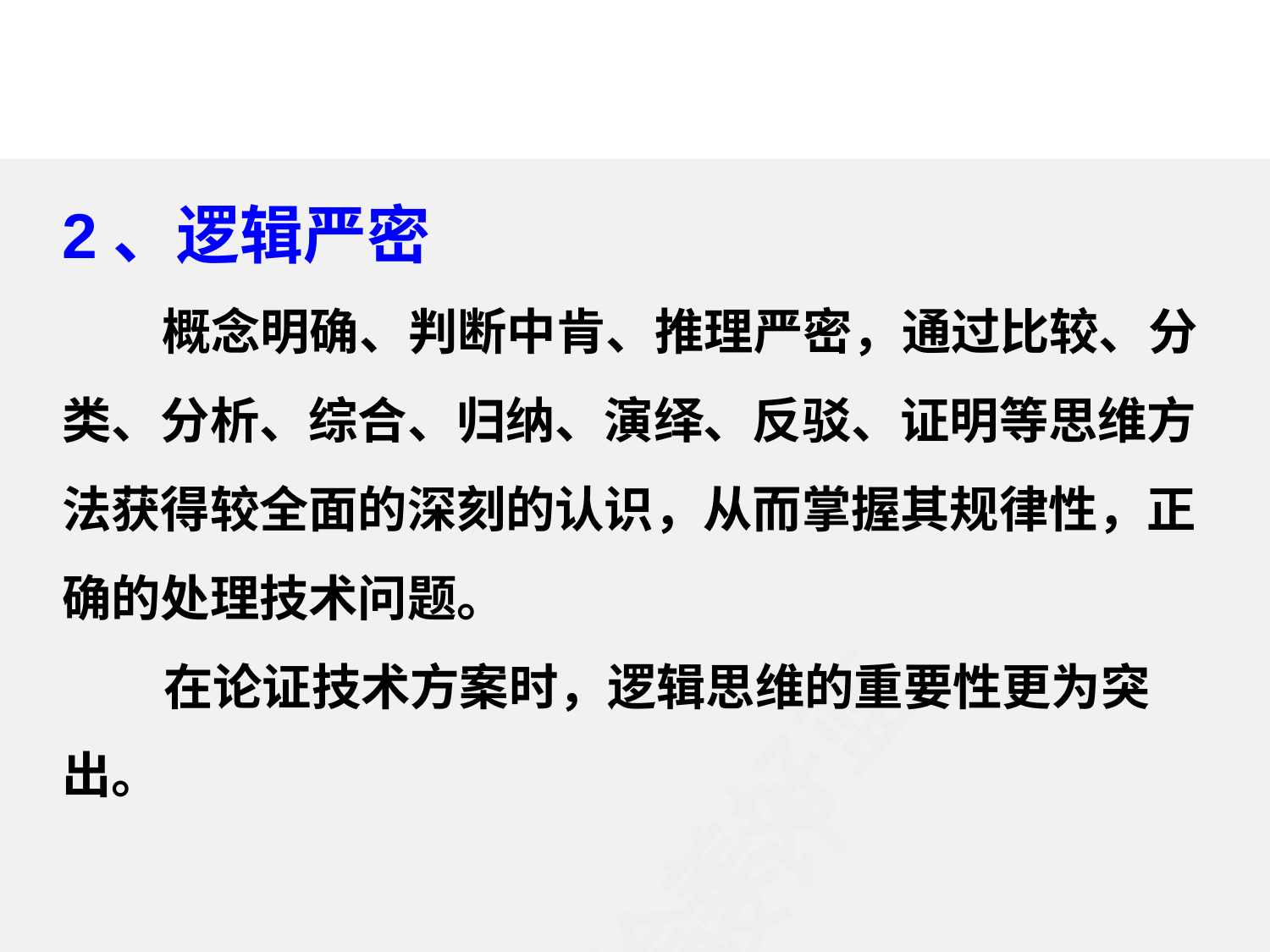

2、逻辑严密
        概念明确、判断中肯、推理严密，通过比较、分类、分析、综合、归纳、演绎、反驳、证明等思维方法获得较全面的深刻的认识，从而掌握其规律性，正确的处理技术问题。
        在论证技术方案时，逻辑思维的重要性更为突出。